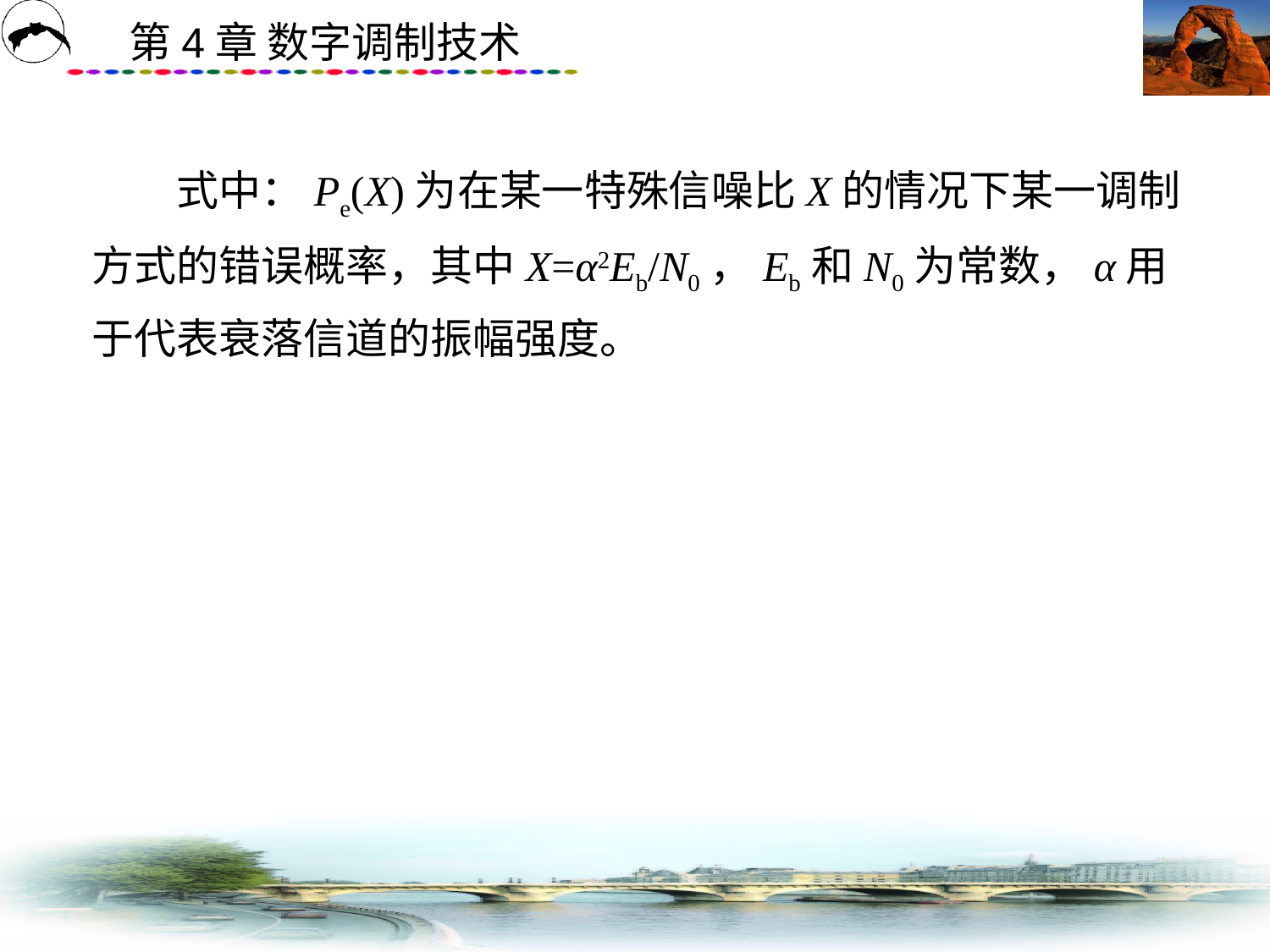

# 式中：Pe(X)为在某一特殊信噪比X的情况下某一调制方式的错误概率，其中X=α2Eb/N0，Eb和N0为常数，α用于代表衰落信道的振幅强度。